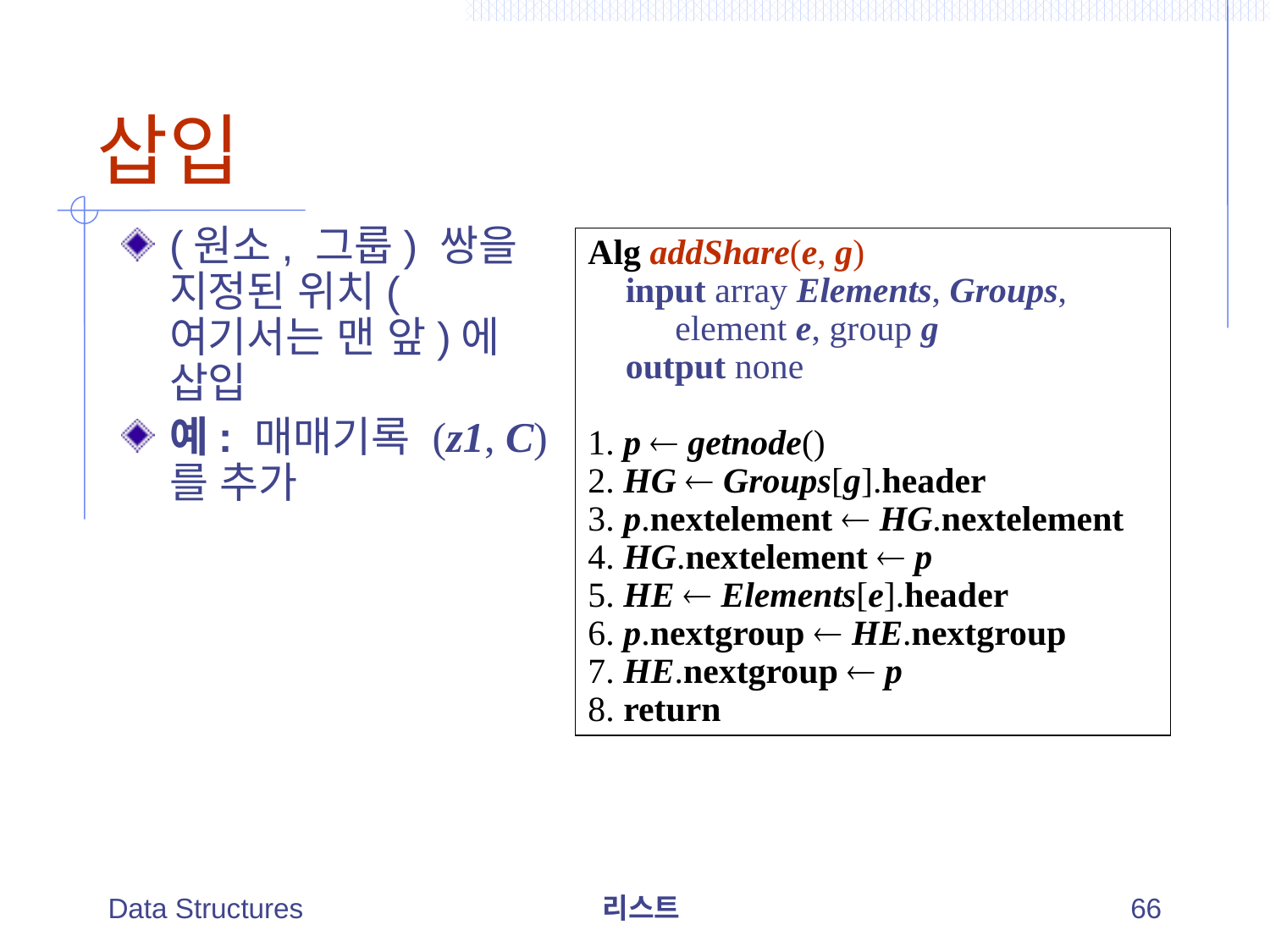

# 삽입
(원소, 그룹) 쌍을 지정된 위치(여기서는 맨 앞)에 삽입
예: 매매기록 (z1, C)를 추가
Alg addShare(e, g)
	input array Elements, Groups, 			element e, group g
	output none

1. p ← getnode()
2. HG ← Groups[g].header
3. p.nextelement ← HG.nextelement
4. HG.nextelement ← p
5. HE ← Elements[e].header
6. p.nextgroup ← HE.nextgroup
7. HE.nextgroup ← p
8. return
Data Structures
리스트
66